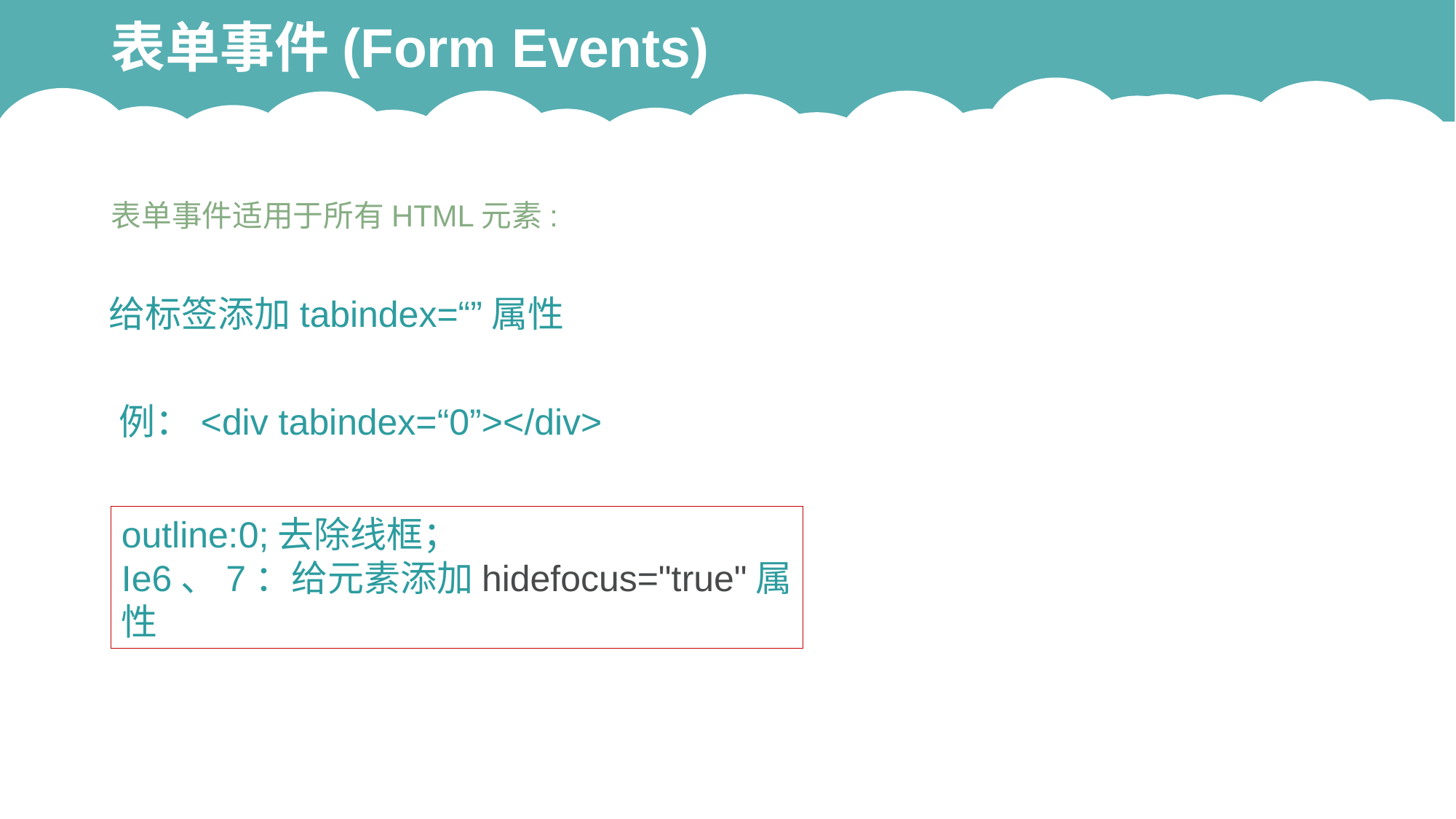

# 表单事件(Form Events)
表单事件适用于所有HTML元素:
给标签添加tabindex=“”属性
例：<div tabindex=“0”></div>
outline:0;去除线框；
Ie6、7：给元素添加hidefocus="true"属性